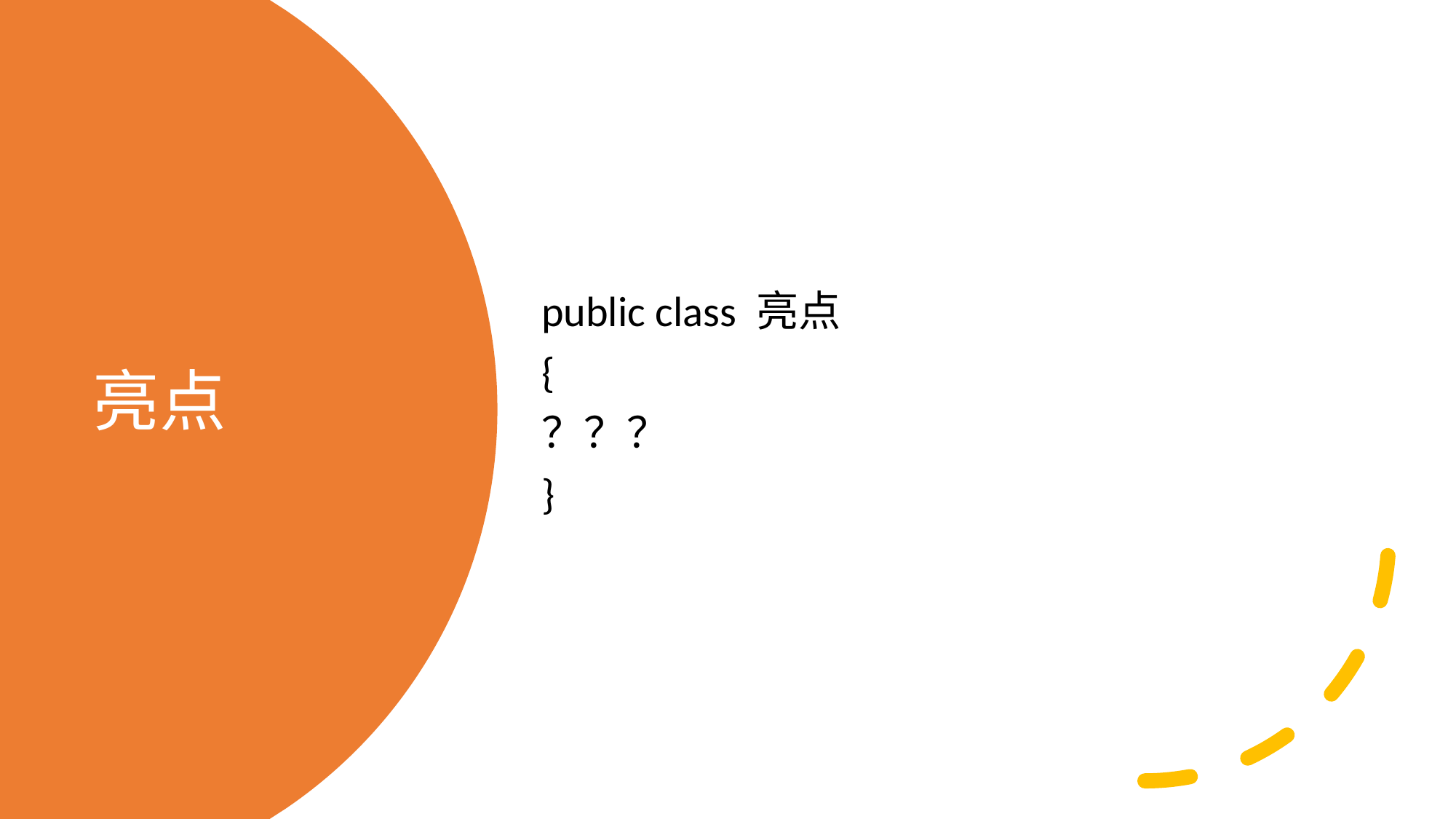

public class 亮点
{
？？？
}
# 亮点